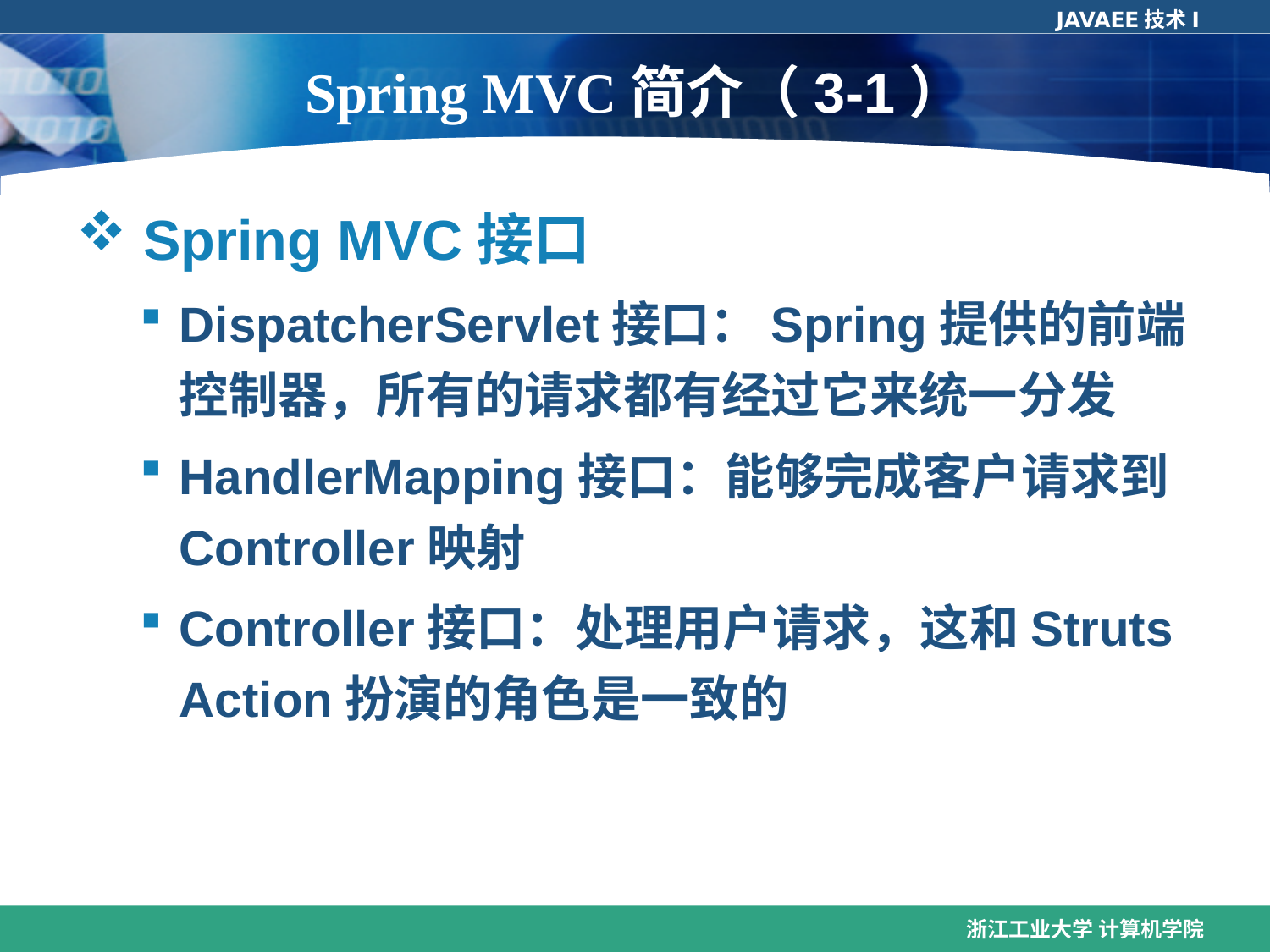

# Spring MVC简介（3-1）
 Spring MVC接口
DispatcherServlet接口：Spring提供的前端控制器，所有的请求都有经过它来统一分发
HandlerMapping接口：能够完成客户请求到Controller映射
Controller接口：处理用户请求，这和Struts Action扮演的角色是一致的